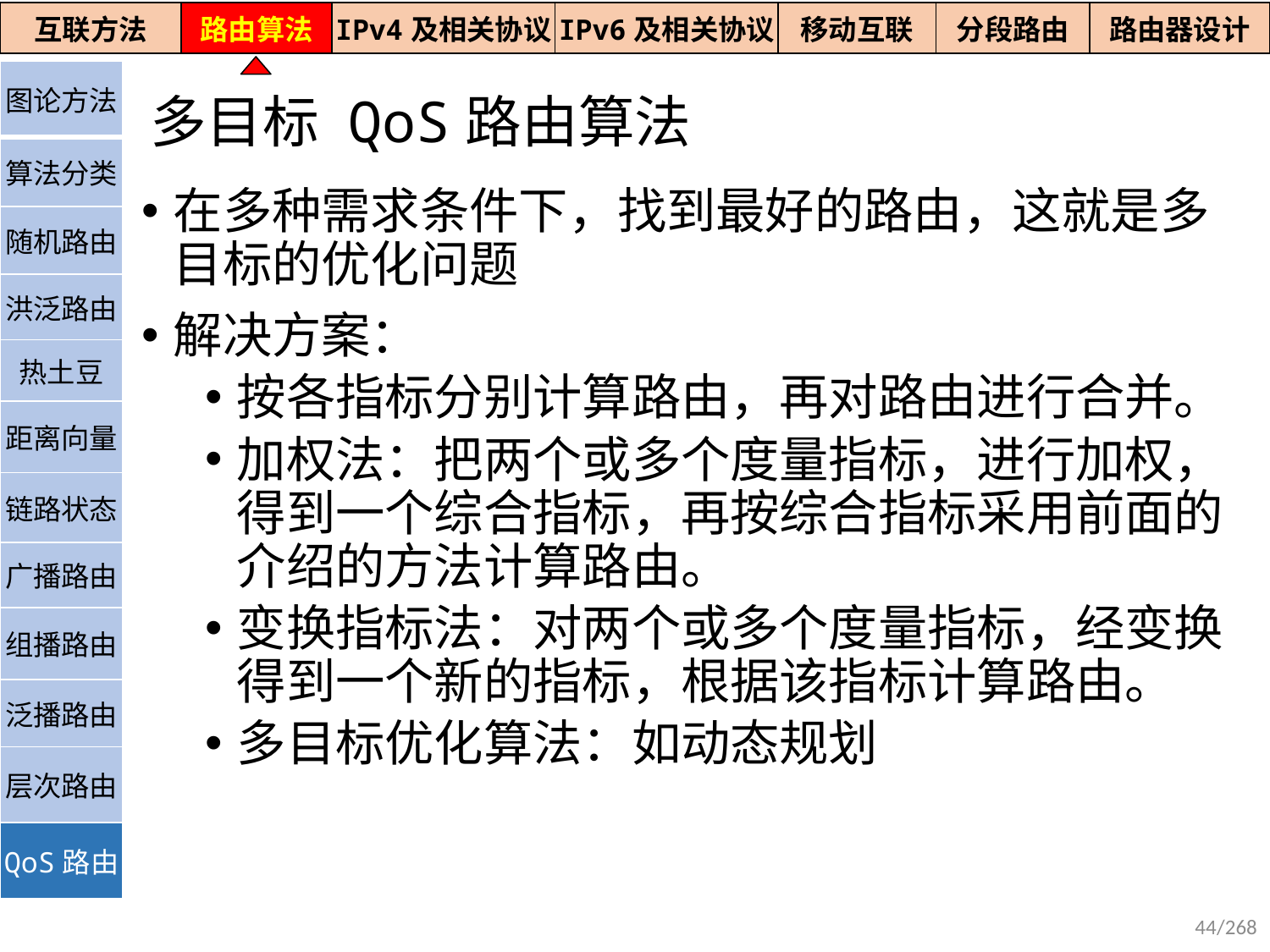

| 互联方法 | 路由算法 | IPv4及相关协议 | IPv6及相关协议 | 移动互联 | 分段路由 | 路由器设计 |
| --- | --- | --- | --- | --- | --- | --- |

# 多目标 QoS路由算法
| 图论方法 |
| --- |
| 算法分类 |
| 随机路由 |
| 洪泛路由 |
| 热土豆 |
| 距离向量 |
| 链路状态 |
| 广播路由 |
| 组播路由 |
| 泛播路由 |
| 层次路由 |
| QoS路由 |
在多种需求条件下，找到最好的路由，这就是多目标的优化问题
解决方案：
按各指标分别计算路由，再对路由进行合并。
加权法：把两个或多个度量指标，进行加权，得到一个综合指标，再按综合指标采用前面的介绍的方法计算路由。
变换指标法：对两个或多个度量指标，经变换得到一个新的指标，根据该指标计算路由。
多目标优化算法：如动态规划
44/268